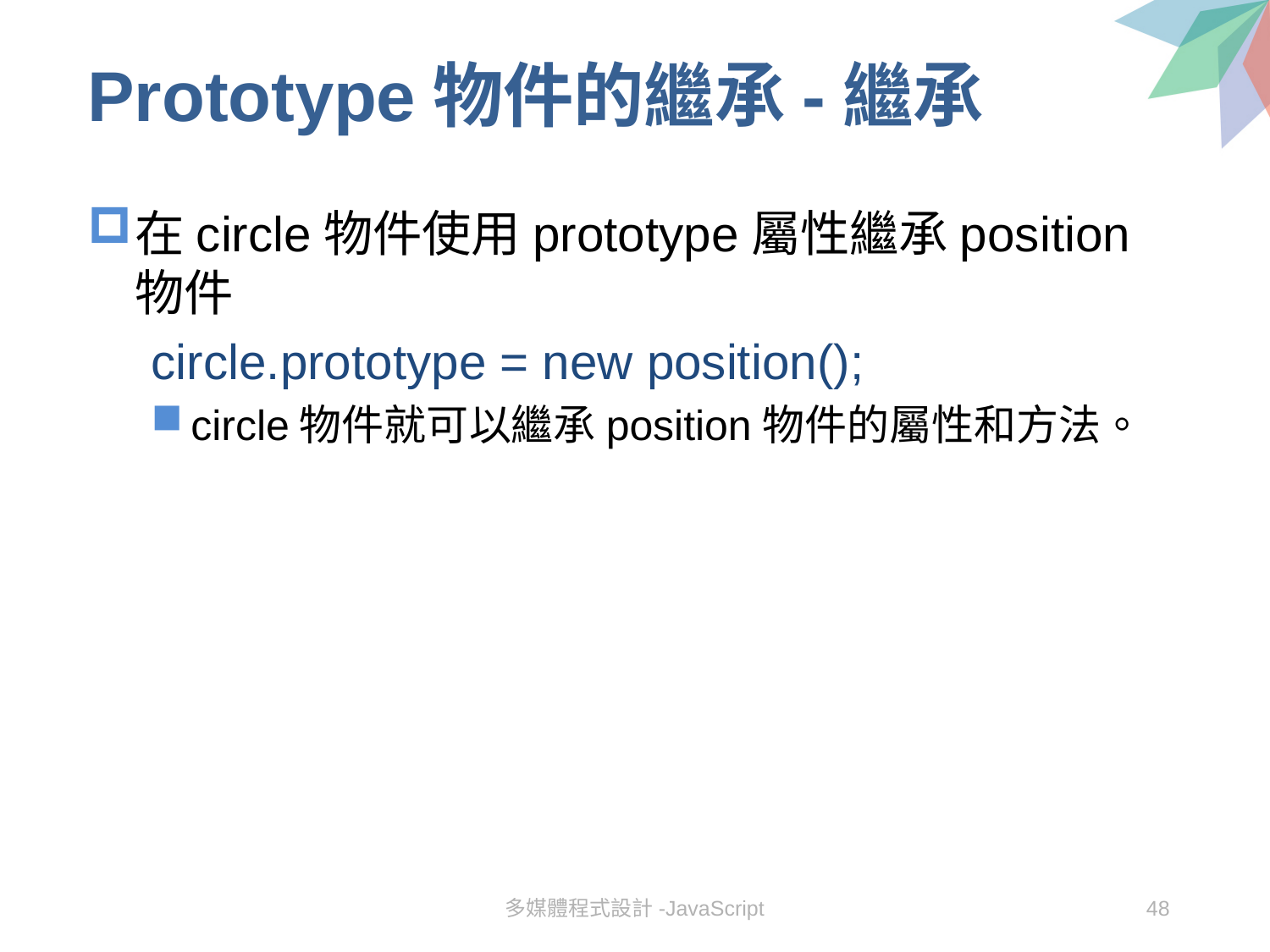

# Prototype物件的繼承-繼承
在circle物件使用prototype屬性繼承position物件
circle.prototype = new position();
circle物件就可以繼承position物件的屬性和方法。

多媒體程式設計-JavaScript
48